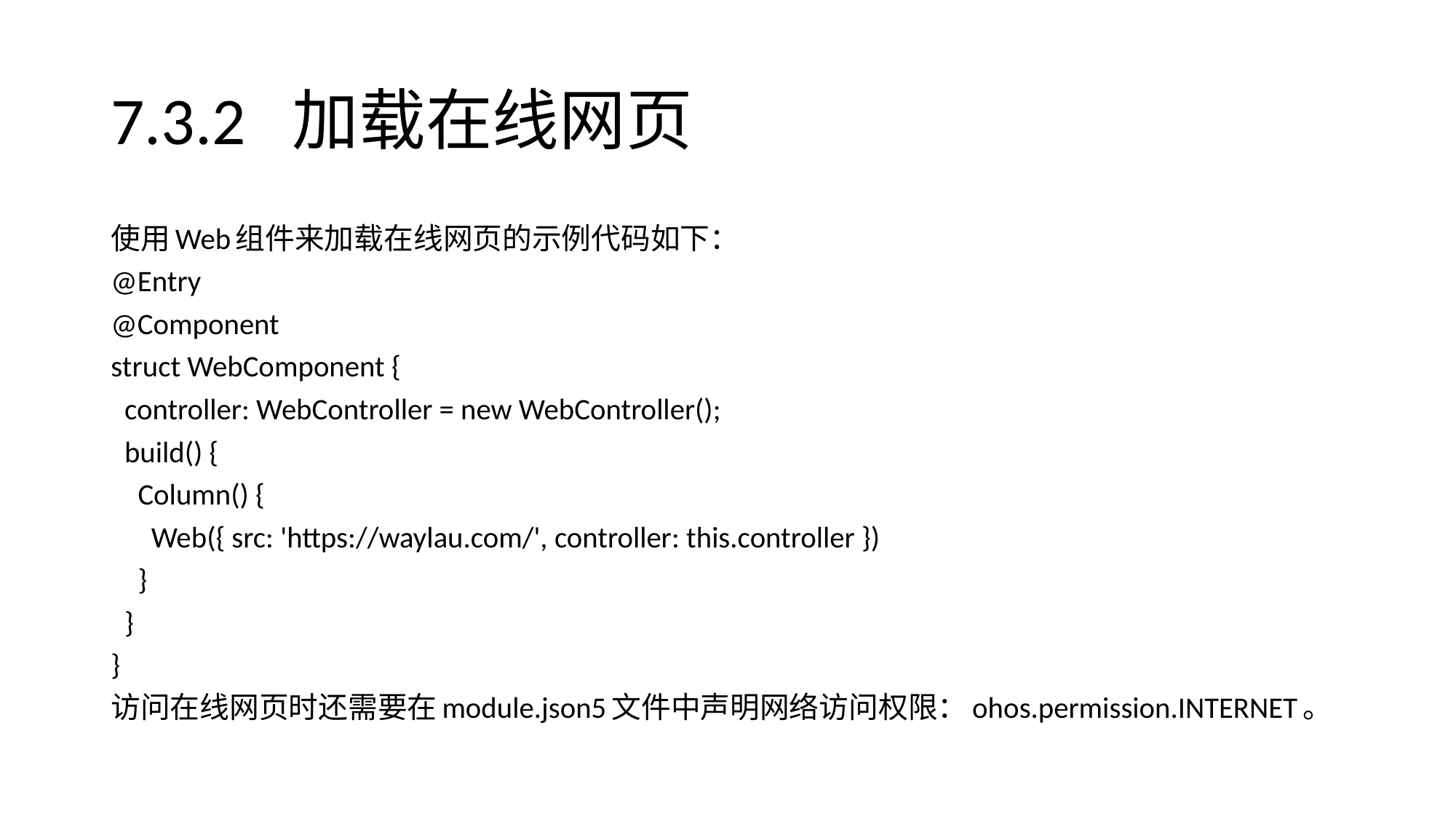

# 7.3.2  加载在线网页
使用Web组件来加载在线网页的示例代码如下：
@Entry
@Component
struct WebComponent {
  controller: WebController = new WebController();
  build() {
    Column() {
      Web({ src: 'https://waylau.com/', controller: this.controller })
    }
  }
}
访问在线网页时还需要在module.json5文件中声明网络访问权限：ohos.permission.INTERNET。